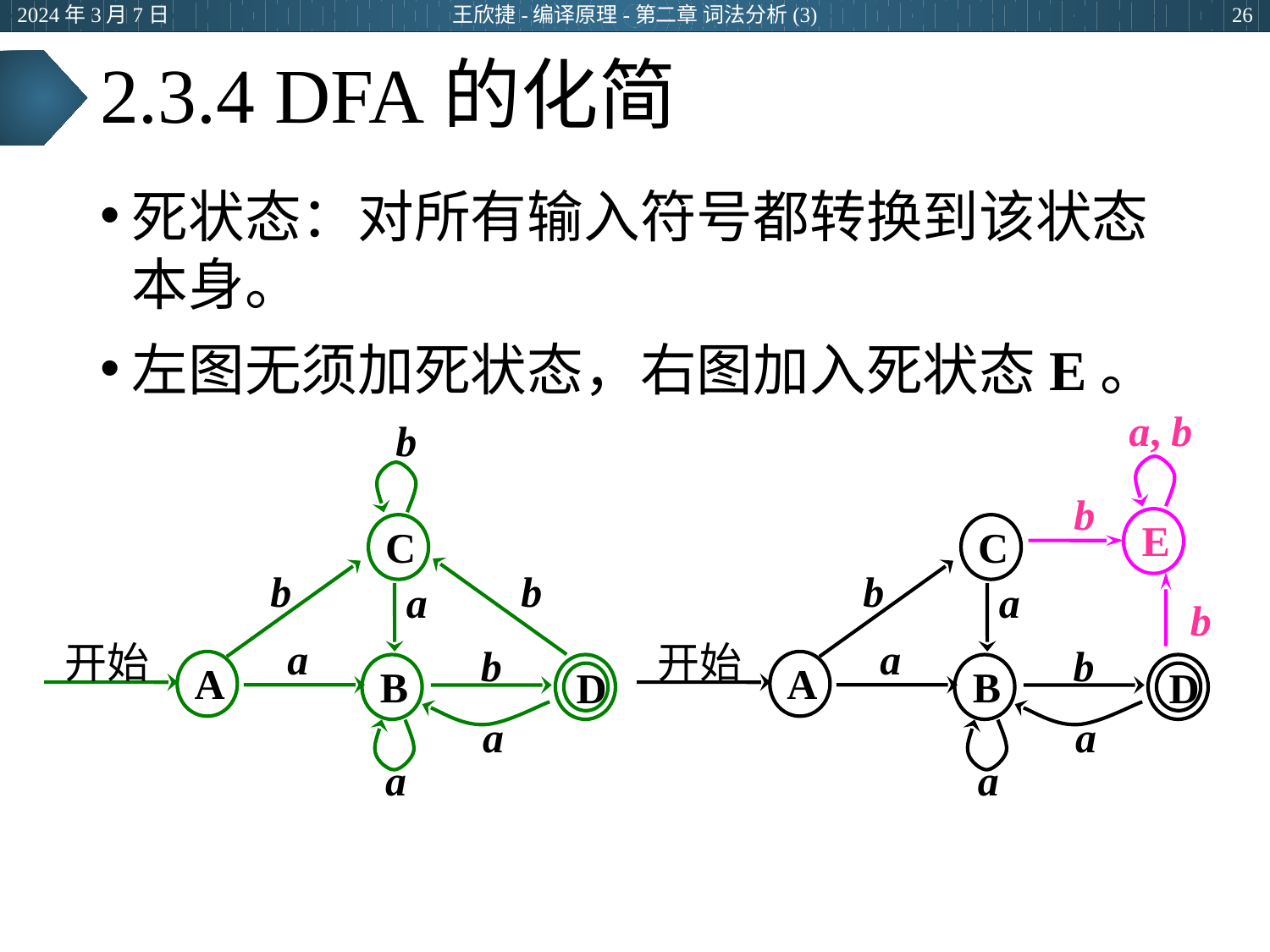

2024年3月7日
王欣捷-编译原理-第二章 词法分析(3)
26
# 2.3.4 DFA的化简
死状态：对所有输入符号都转换到该状态本身。
左图无须加死状态，右图加入死状态E。
a, b

b
E
C

b

a

b
开始
a
b
A
B

D

a

a
b

C

b
b
a

开始
a
b
A
B

D

a

a